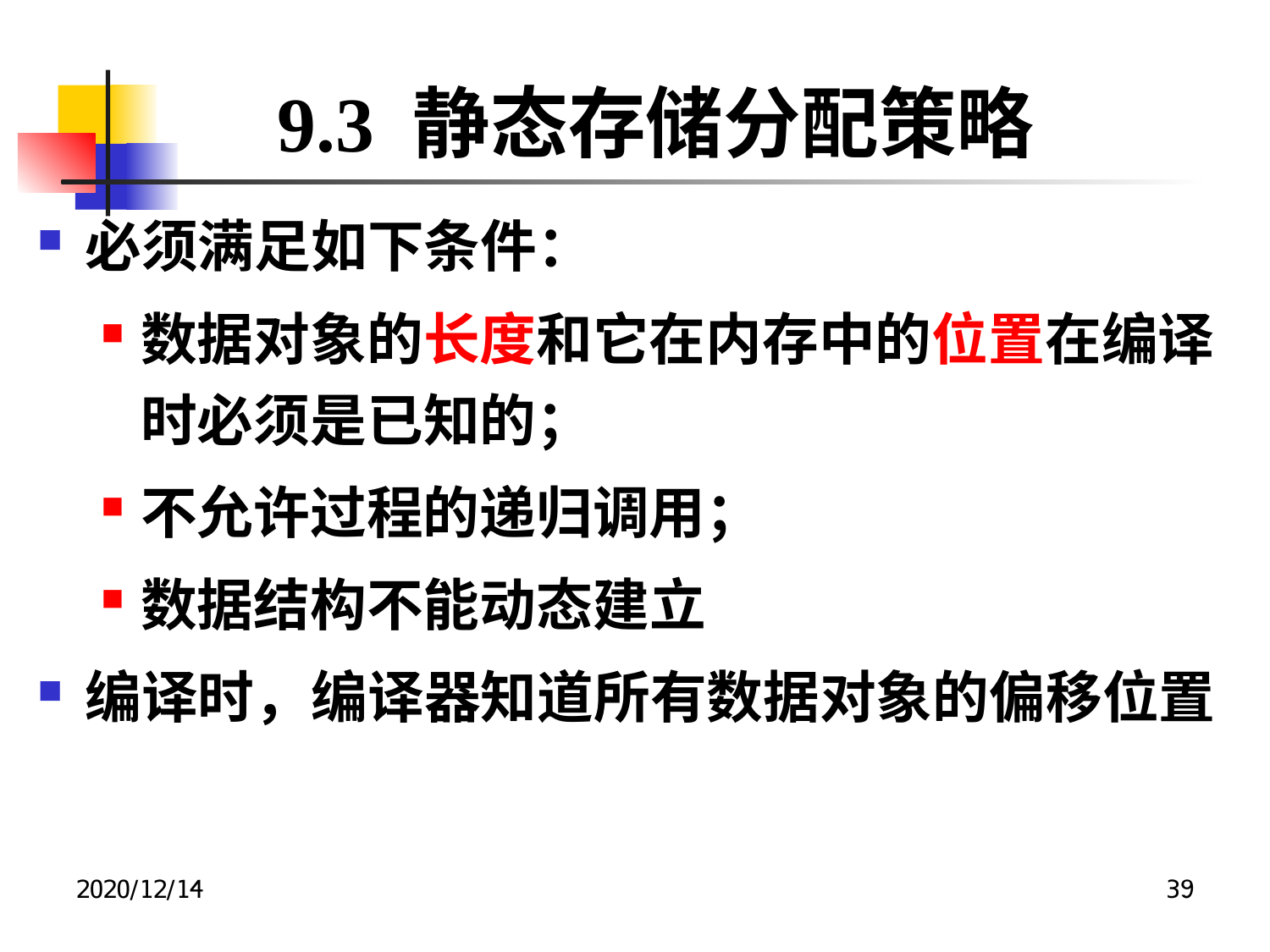

9.3 静态存储分配策略
必须满足如下条件：
数据对象的长度和它在内存中的位置在编译时必须是已知的；
不允许过程的递归调用；
数据结构不能动态建立
编译时，编译器知道所有数据对象的偏移位置
2020/12/14
39